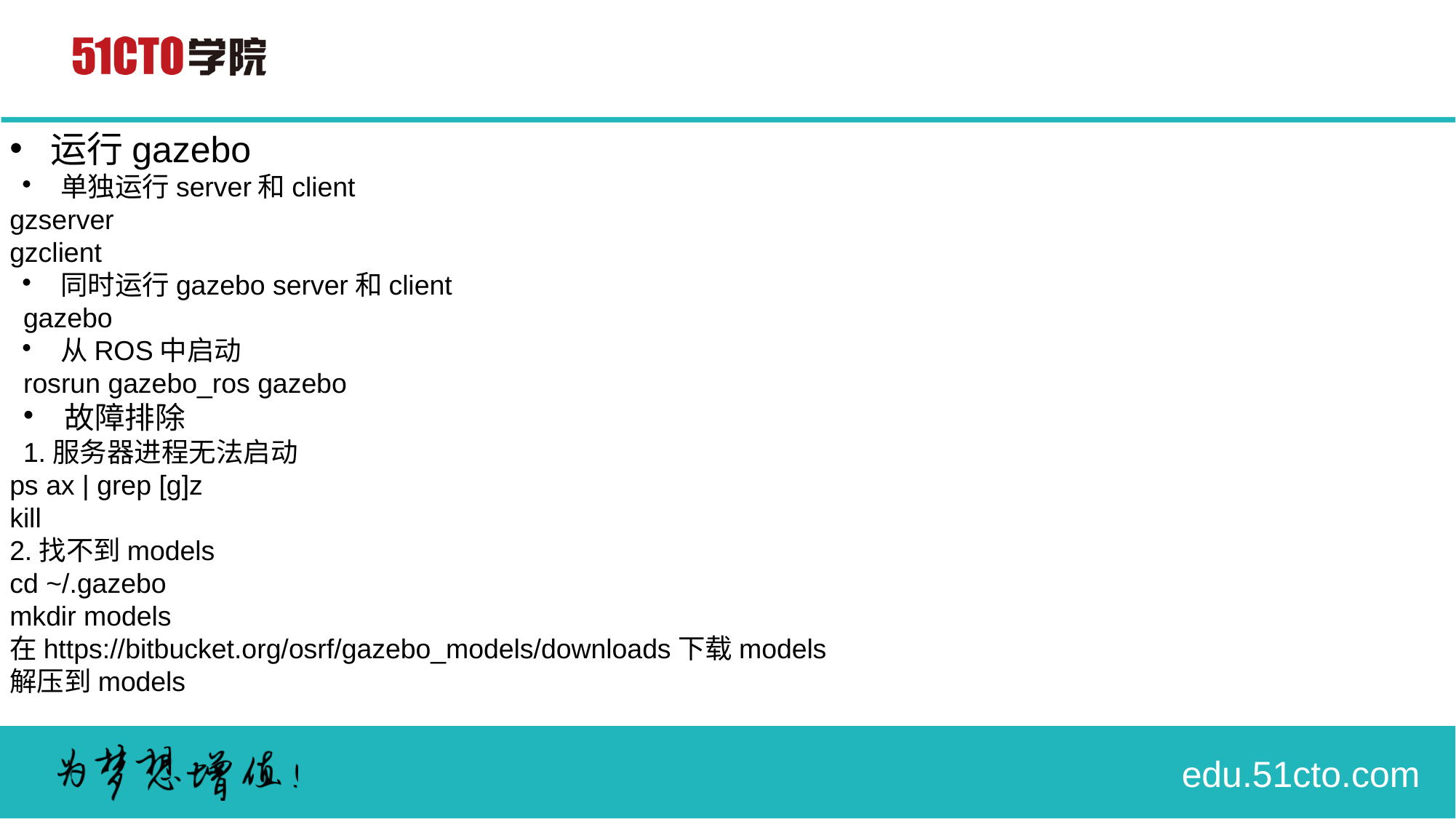

运行gazebo
单独运行server和client
gzserver
gzclient
同时运行gazebo server和client
gazebo
从ROS中启动
rosrun gazebo_ros gazebo
故障排除
1.服务器进程无法启动
ps ax | grep [g]z
kill
2.找不到models
cd ~/.gazebo
mkdir models
在https://bitbucket.org/osrf/gazebo_models/downloads下载models
解压到models